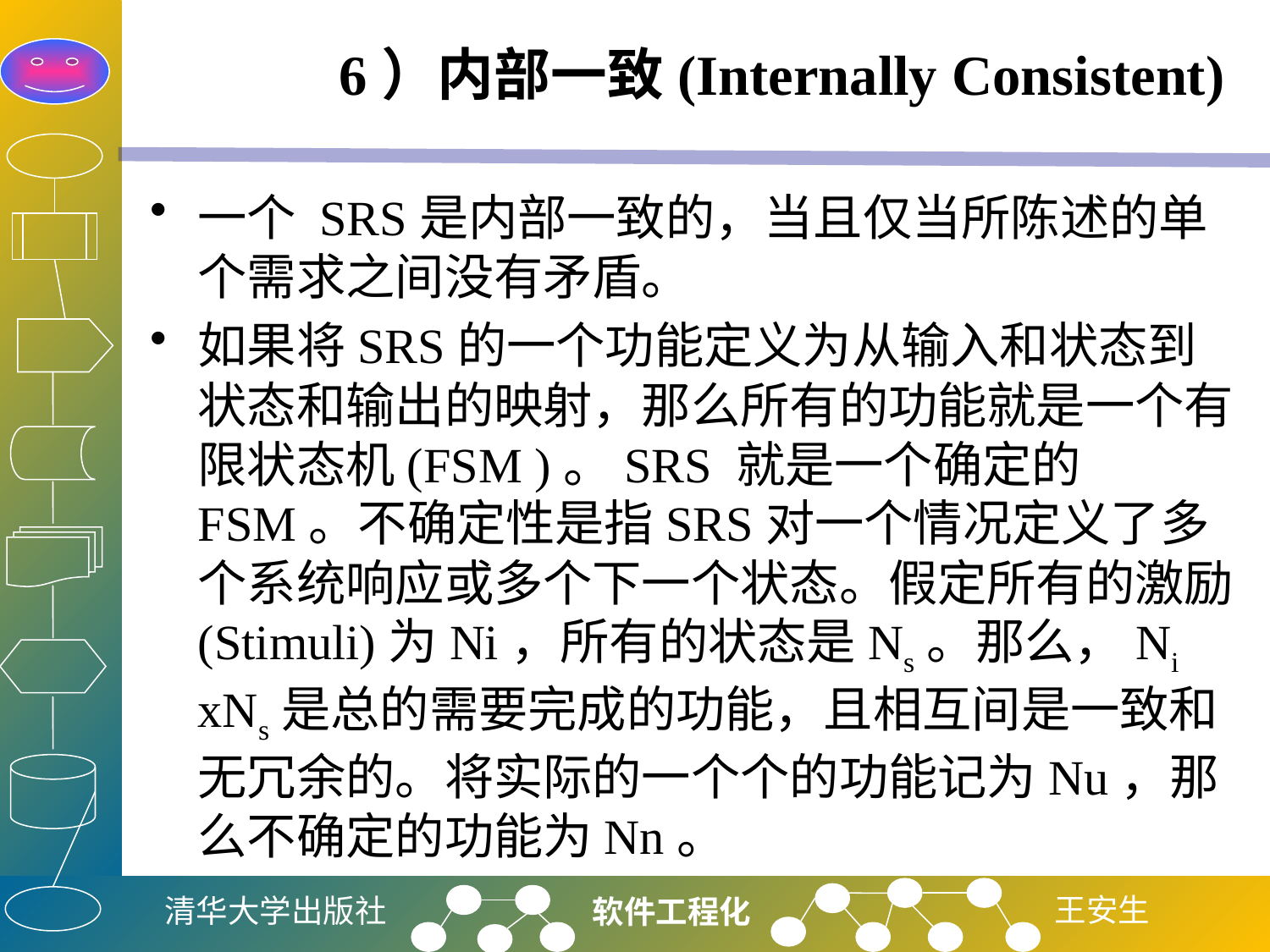

# 6）内部一致(Internally Consistent)
一个 SRS是内部一致的，当且仅当所陈述的单个需求之间没有矛盾。
如果将SRS的一个功能定义为从输入和状态到状态和输出的映射，那么所有的功能就是一个有限状态机(FSM )。SRS 就是一个确定的FSM。不确定性是指SRS对一个情况定义了多个系统响应或多个下一个状态。假定所有的激励(Stimuli)为Ni，所有的状态是Ns。那么，Ni xNs是总的需要完成的功能，且相互间是一致和无冗余的。将实际的一个个的功能记为Nu，那么不确定的功能为Nn。